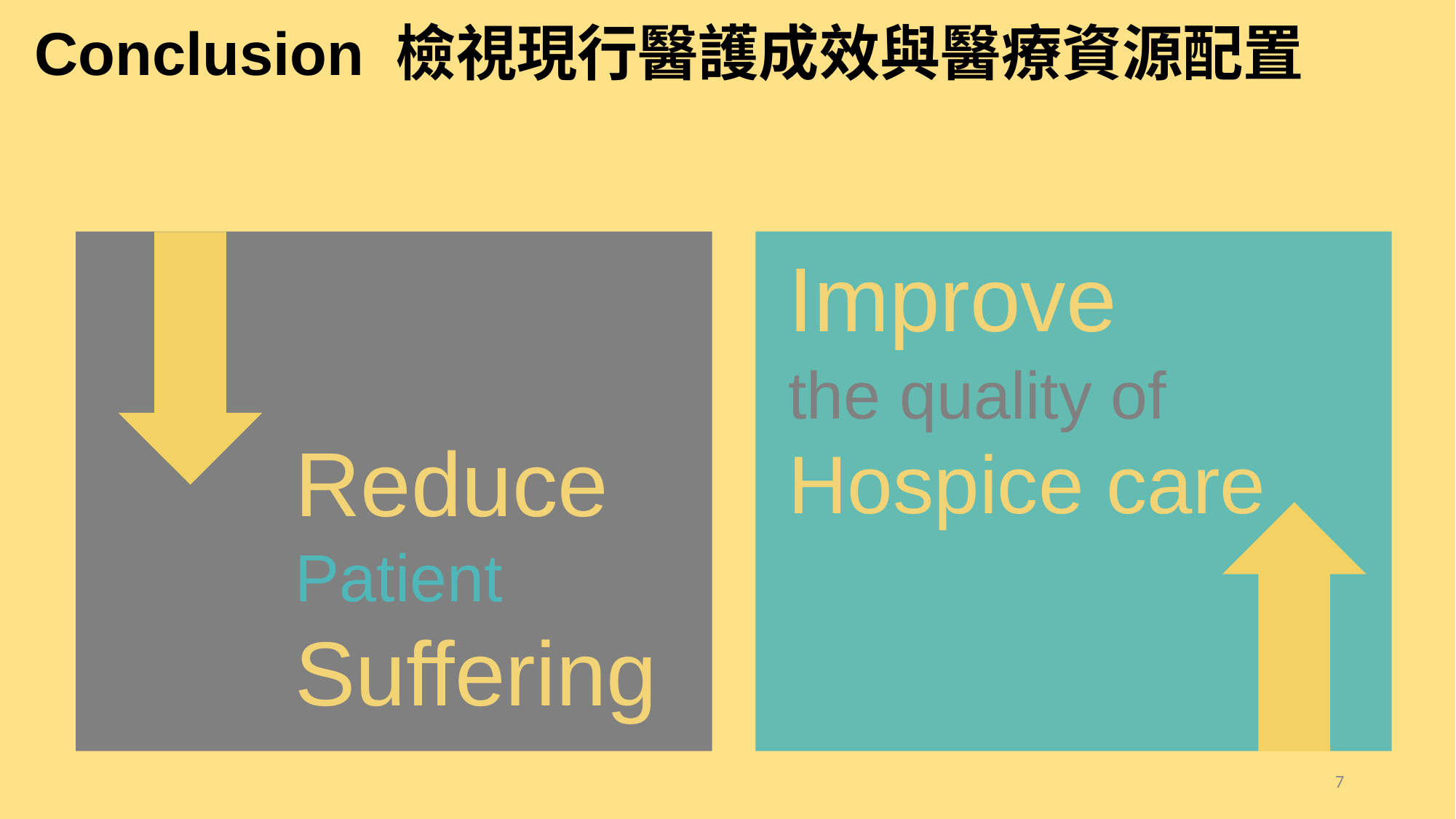

Conclusion 檢視現行醫護成效與醫療資源配置
Improve
the quality of
Hospice care

Reduce
Patient
Suffering

7